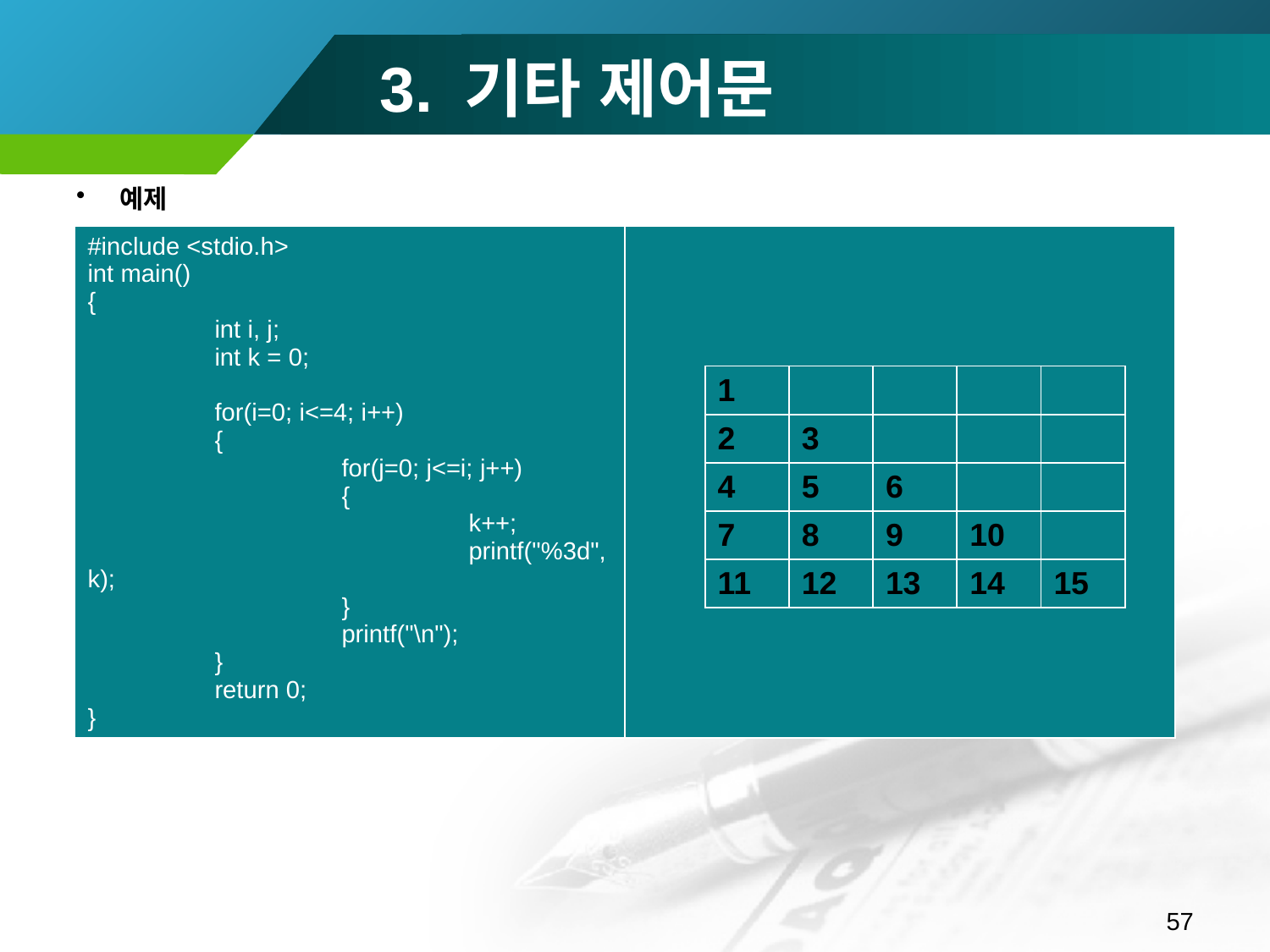

# 3. 기타 제어문
예제
| #include <stdio.h> int main() { int i, j; int k = 0; for(i=0; i<=4; i++) { for(j=0; j<=i; j++) { k++; printf("%3d", k); } printf("\n"); } return 0; } |  |
| --- | --- |
| 1 |  |  |  |  |
| --- | --- | --- | --- | --- |
| 2 | 3 |  |  |  |
| 4 | 5 | 6 |  |  |
| 7 | 8 | 9 | 10 |  |
| 11 | 12 | 13 | 14 | 15 |
57